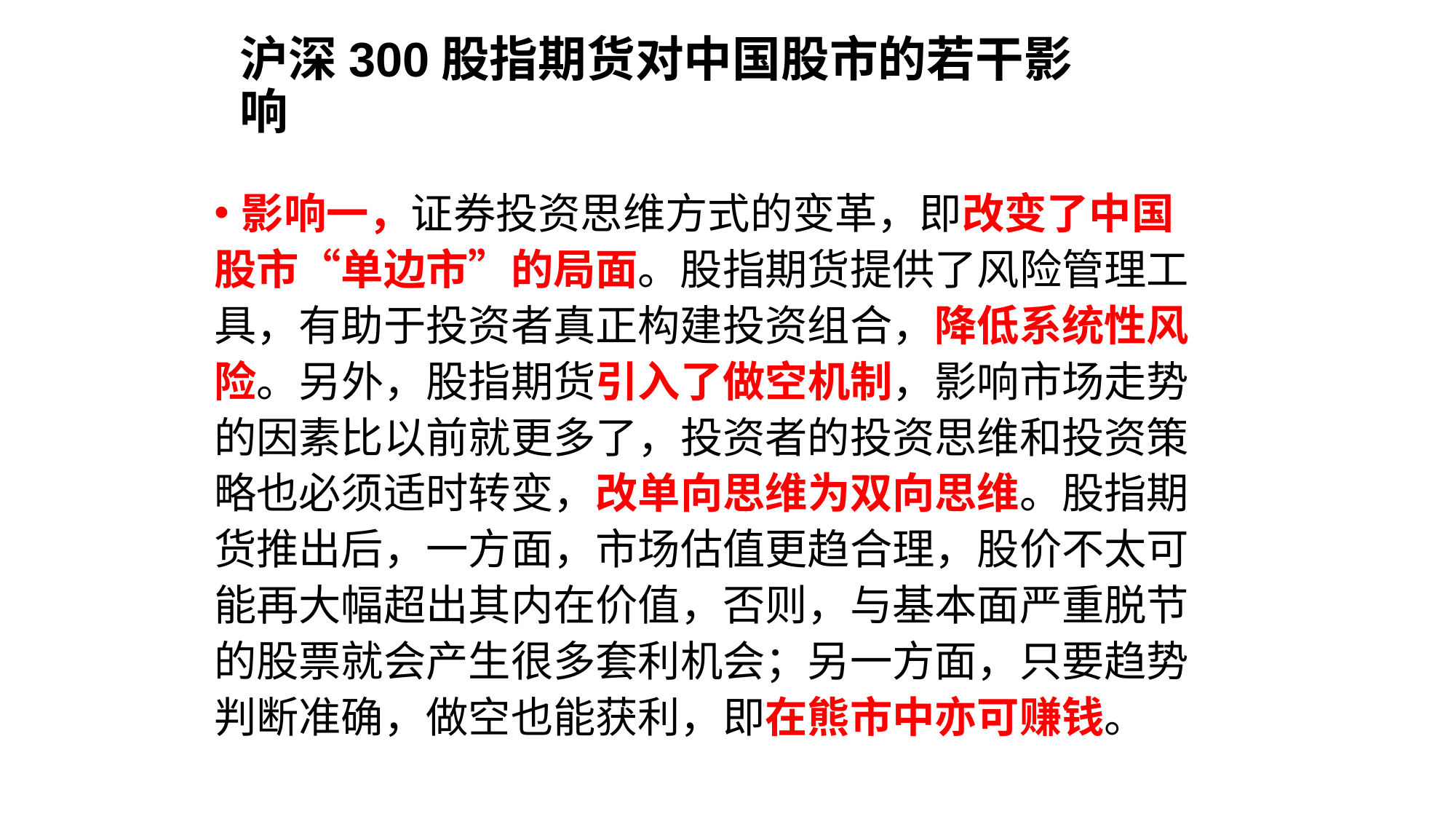

# 沪深300股指期货对中国股市的若干影响
影响一，证券投资思维方式的变革，即改变了中国
股市“单边市”的局面。股指期货提供了风险管理工
具，有助于投资者真正构建投资组合，降低系统性风
险。另外，股指期货引入了做空机制，影响市场走势
的因素比以前就更多了，投资者的投资思维和投资策
略也必须适时转变，改单向思维为双向思维。股指期
货推出后，一方面，市场估值更趋合理，股价不太可
能再大幅超出其内在价值，否则，与基本面严重脱节
的股票就会产生很多套利机会；另一方面，只要趋势
判断准确，做空也能获利，即在熊市中亦可赚钱。